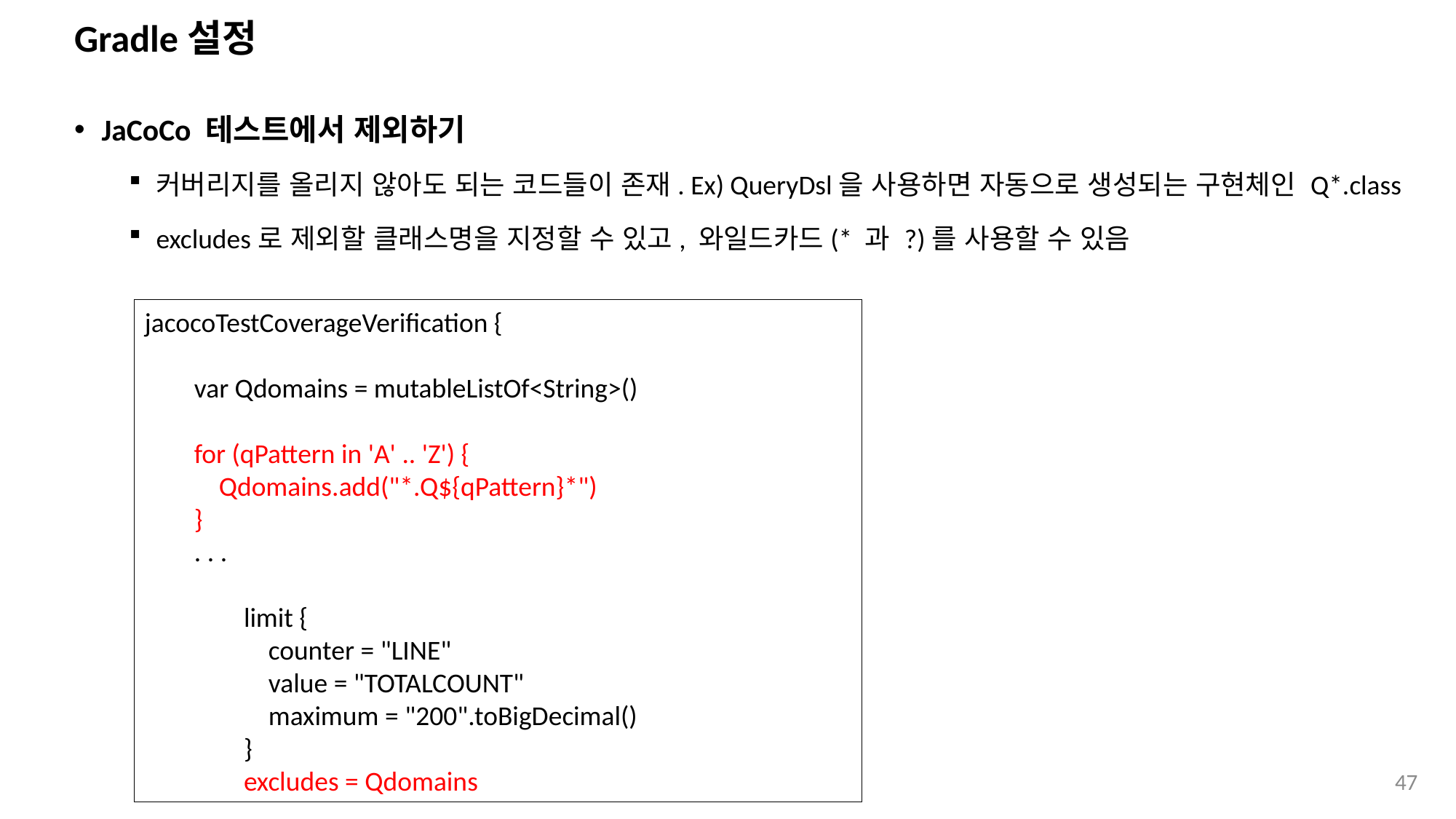

# Gradle설정
JaCoCo 테스트에서 제외하기
커버리지를 올리지 않아도 되는 코드들이 존재. Ex) QueryDsl을 사용하면 자동으로 생성되는 구현체인 Q*.class
excludes로 제외할 클래스명을 지정할 수 있고, 와일드카드(* 과 ?)를 사용할 수 있음

jacocoTestCoverageVerification {

        var Qdomains = mutableListOf<String>()

        for (qPattern in 'A' .. 'Z') {
            Qdomains.add("*.Q${qPattern}*")
        }
        . . .

                limit {
                    counter = "LINE"
                    value = "TOTALCOUNT"
                    maximum = "200".toBigDecimal()
                }
                excludes = Qdomains
47